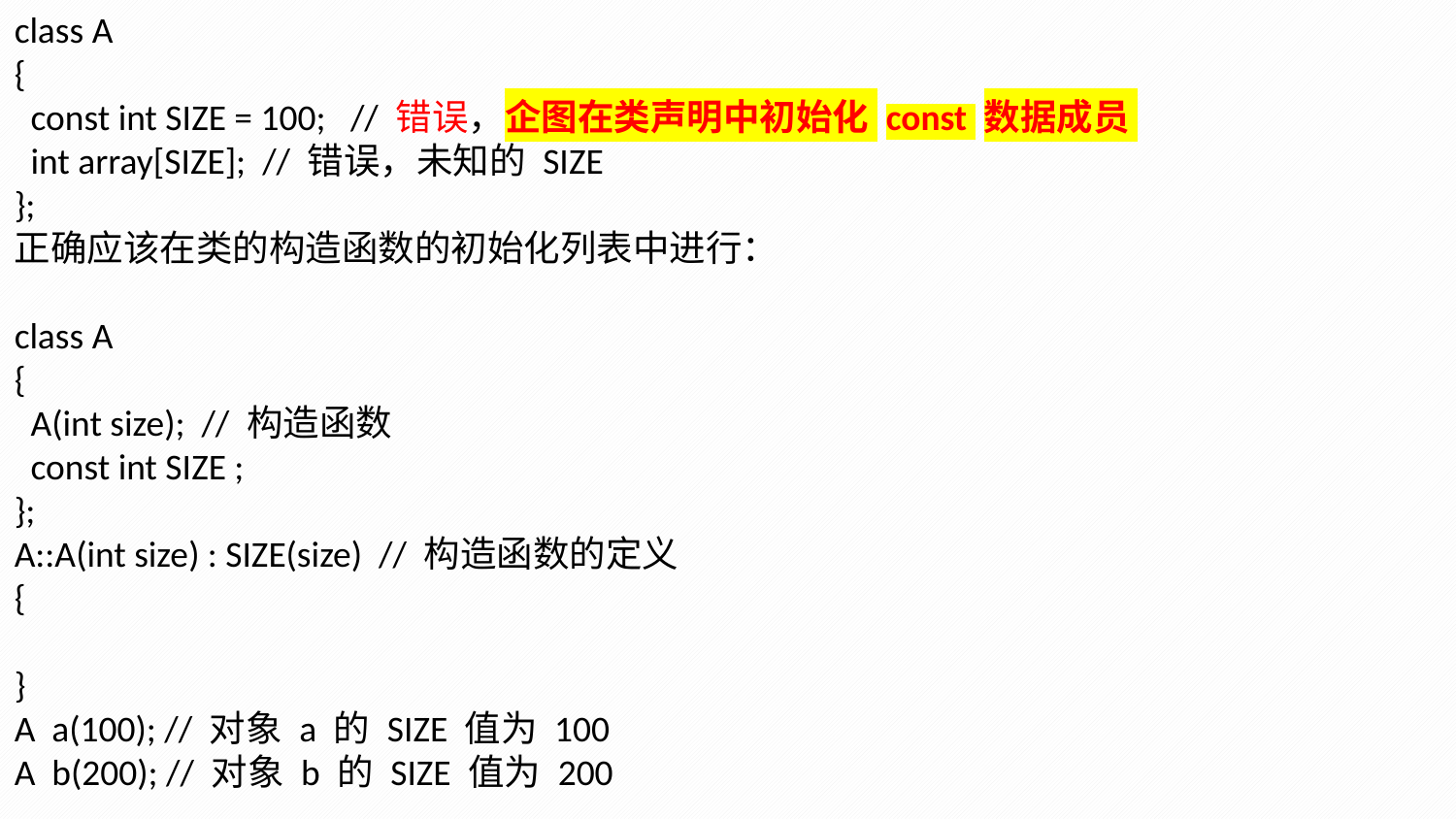

class A
{
  const int SIZE = 100;   // 错误，企图在类声明中初始化 const 数据成员
  int array[SIZE];  // 错误，未知的 SIZE
};
正确应该在类的构造函数的初始化列表中进行：

class A
{
  A(int size);  // 构造函数
  const int SIZE ;
};
A::A(int size) : SIZE(size)  // 构造函数的定义
{

}
A  a(100); // 对象 a 的 SIZE 值为 100
A  b(200); // 对象 b 的 SIZE 值为 200